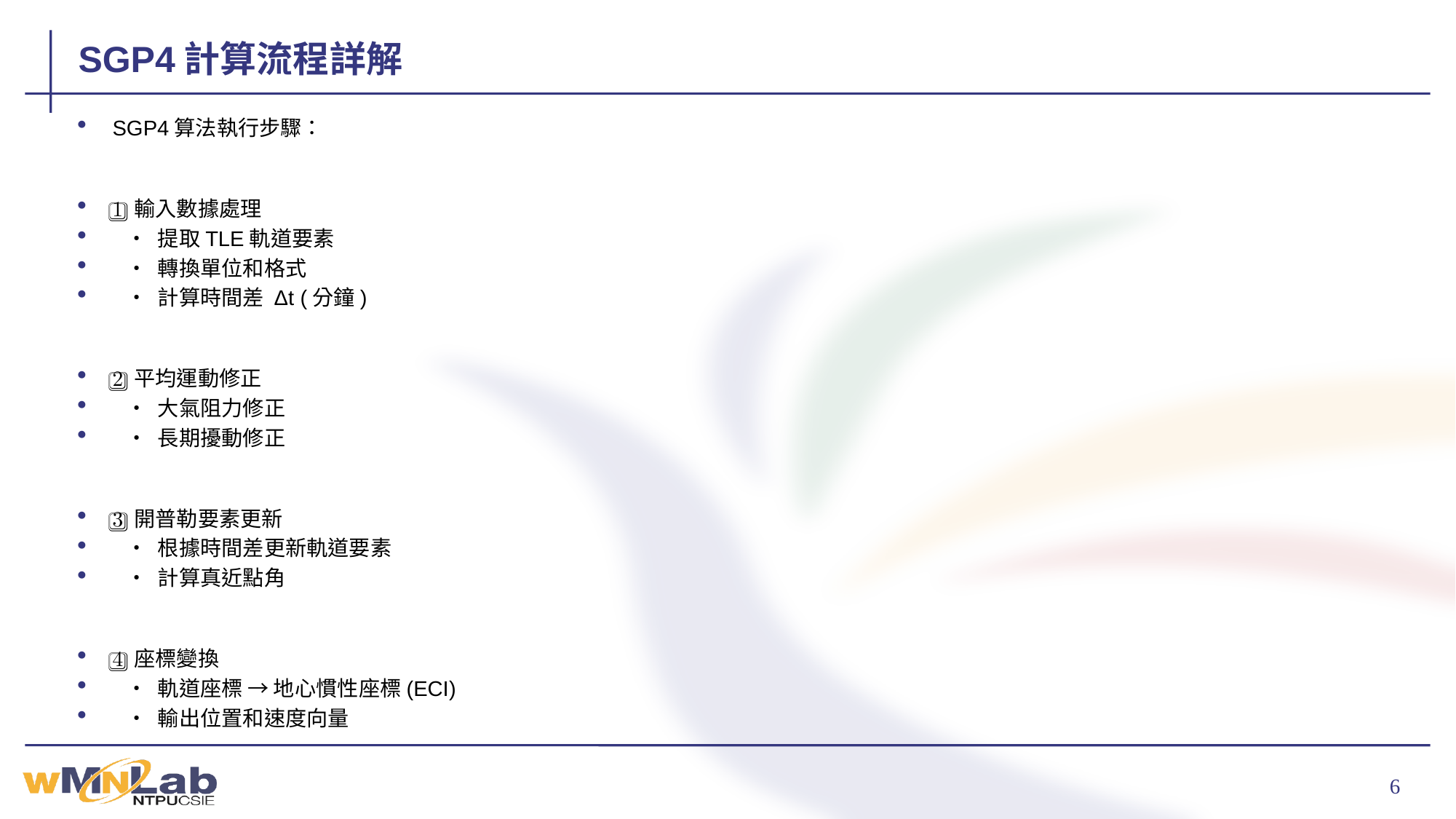

# SGP4計算流程詳解
SGP4算法執行步驟：

1️⃣ 輸入數據處理
   • 提取TLE軌道要素
   • 轉換單位和格式
   • 計算時間差 Δt (分鐘)

2️⃣ 平均運動修正
   • 大氣阻力修正
   • 長期擾動修正

3️⃣ 開普勒要素更新
   • 根據時間差更新軌道要素
   • 計算真近點角

4️⃣ 座標變換
   • 軌道座標 → 地心慣性座標(ECI)
   • 輸出位置和速度向量